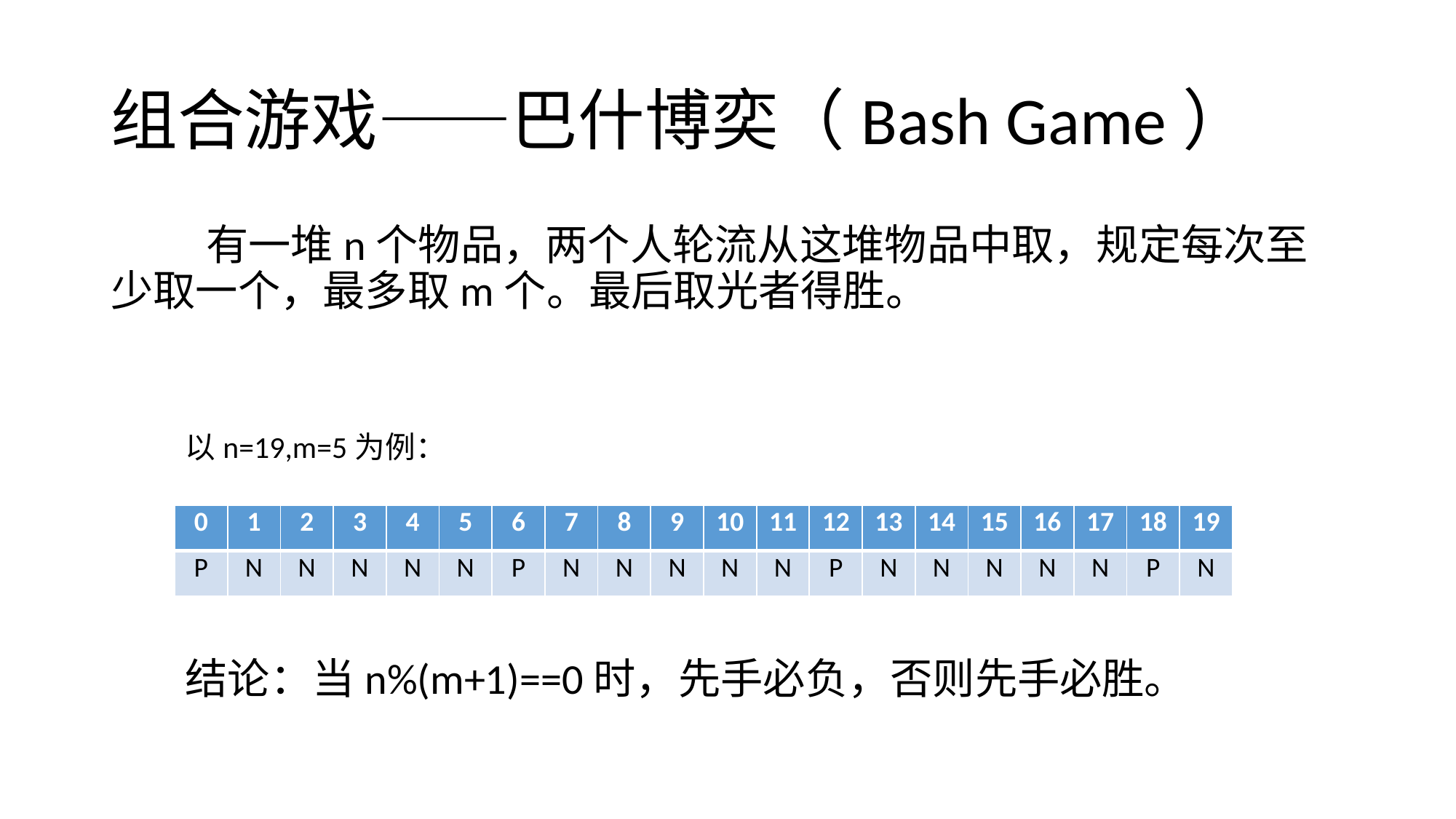

# 组合游戏——巴什博奕（Bash Game）
         有一堆n个物品，两个人轮流从这堆物品中取，规定每次至少取一个，最多取m个。最后取光者得胜。
以n=19,m=5为例：
| 0 | 1 | 2 | 3 | 4 | 5 | 6 | 7 | 8 | 9 | 10 | 11 | 12 | 13 | 14 | 15 | 16 | 17 | 18 | 19 |
| --- | --- | --- | --- | --- | --- | --- | --- | --- | --- | --- | --- | --- | --- | --- | --- | --- | --- | --- | --- |
| P | N | N | N | N | N | P | N | N | N | N | N | P | N | N | N | N | N | P | N |
结论：当n%(m+1)==0时，先手必负，否则先手必胜。